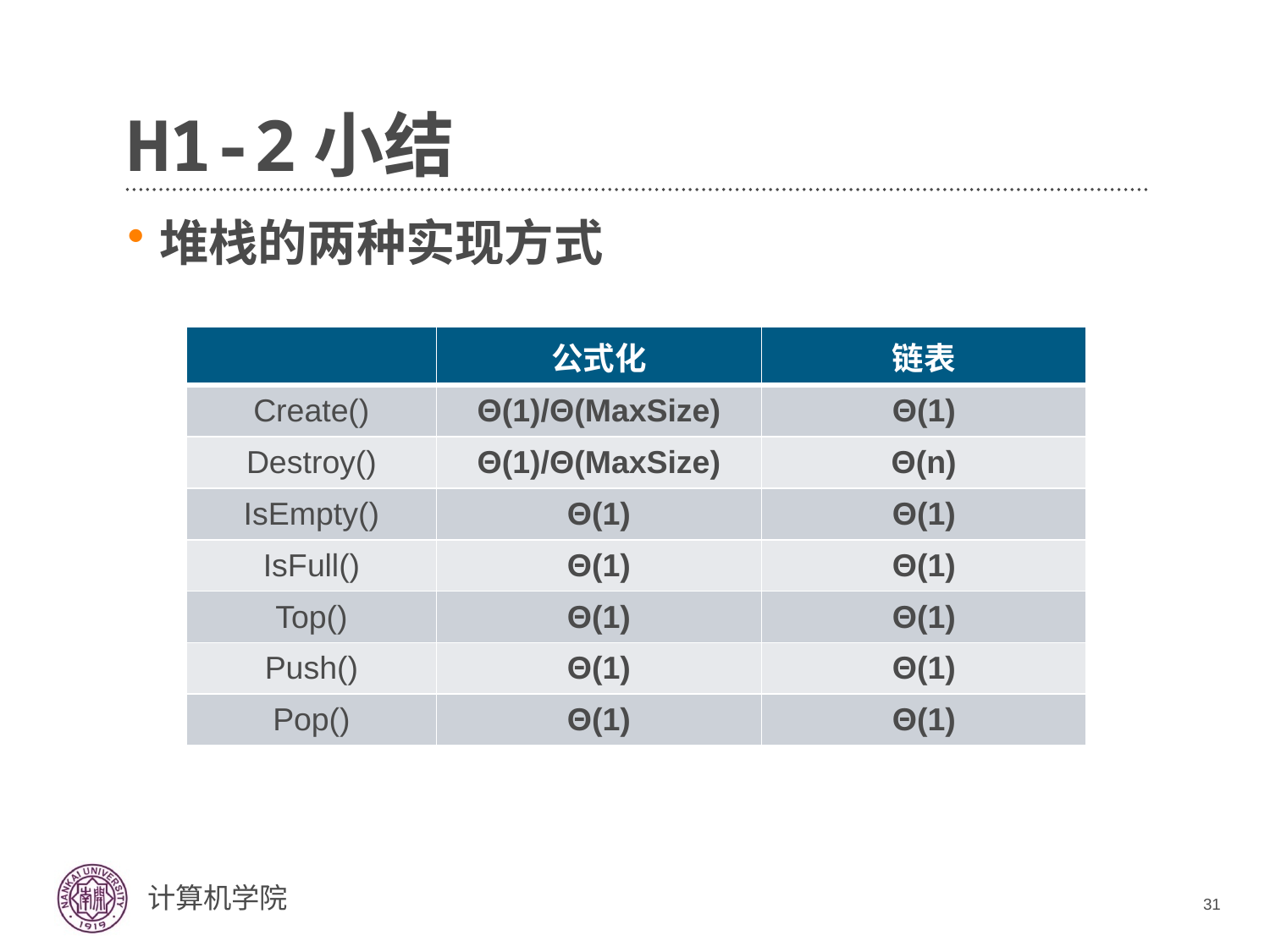

# H1-2小结
堆栈的两种实现方式
|  | 公式化 | 链表 |
| --- | --- | --- |
| Create() | Θ(1)/Θ(MaxSize) | Θ(1) |
| Destroy() | Θ(1)/Θ(MaxSize) | Θ(n) |
| IsEmpty() | Θ(1) | Θ(1) |
| IsFull() | Θ(1) | Θ(1) |
| Top() | Θ(1) | Θ(1) |
| Push() | Θ(1) | Θ(1) |
| Pop() | Θ(1) | Θ(1) |
31